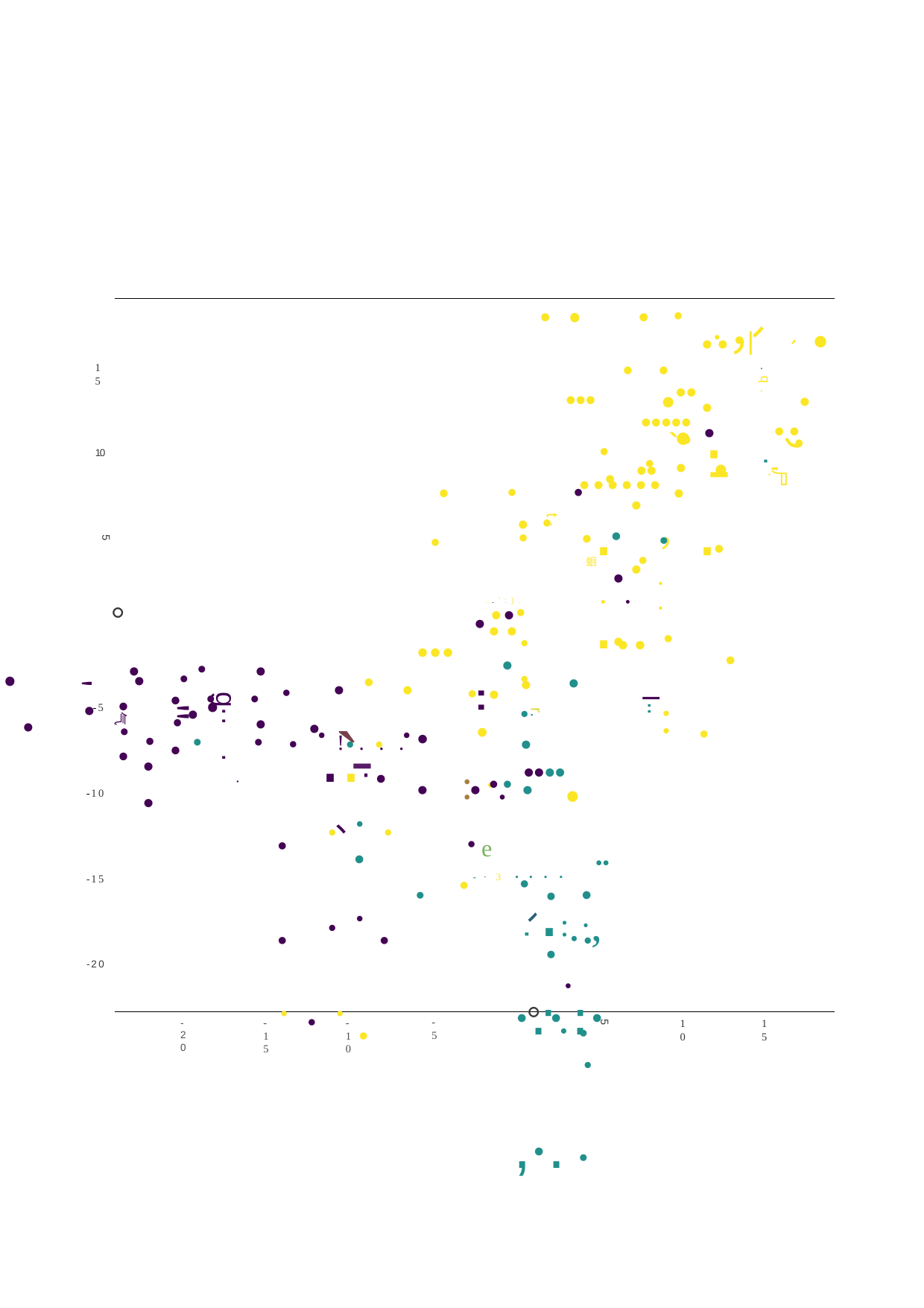

．．，．

．．．．
# .｀-，·．.：．
．、
｀一．
．
••
．．
15
. q .
•• •
．．..．....
•••
．
．
•••••
，
．
10
••
．．
·'·
．
•
••••••
．．
尸
．．．．．．
．．
t ·
．•••
．
．．
5
蛔
．．
．
．．
．．．
....
..':).
••
．•: ·.
。
．
．
．．
．
．
．．．．．气
．．．．＇．．．．
• •••••．•••．••．•••．
r.
..
．．．．．．
g··
I··
．＂．．．
．
-5
..
`·、
-..
．
!...
•• ••••
．．．．．
••
·
·
．
-10
．.••...•..,..
e
．．
.:.·,·.·
-·3 • • • •
-15
、
•．• ．
·
-20
。

-5
-15
-10
10
15
-20
5